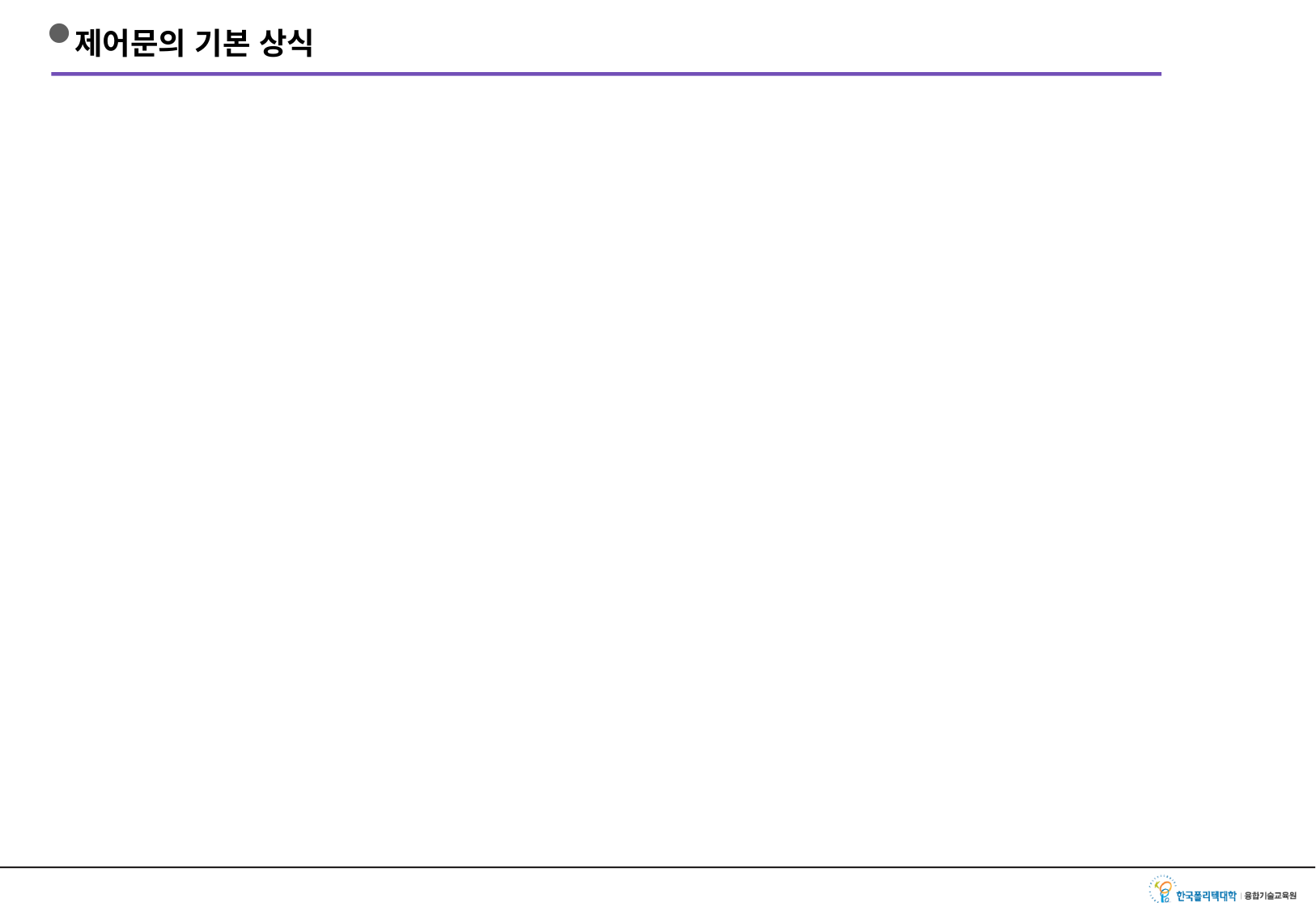

# 제어문의 기본 상식
모든 제어의 기준의 boolean이다

제어문에서 가장 많이 쓰이는 연산자는 ‘==‘과 ‘!=‘이다.

제어문의 영향력은 ‘{ }’에 의해서 결정된다.